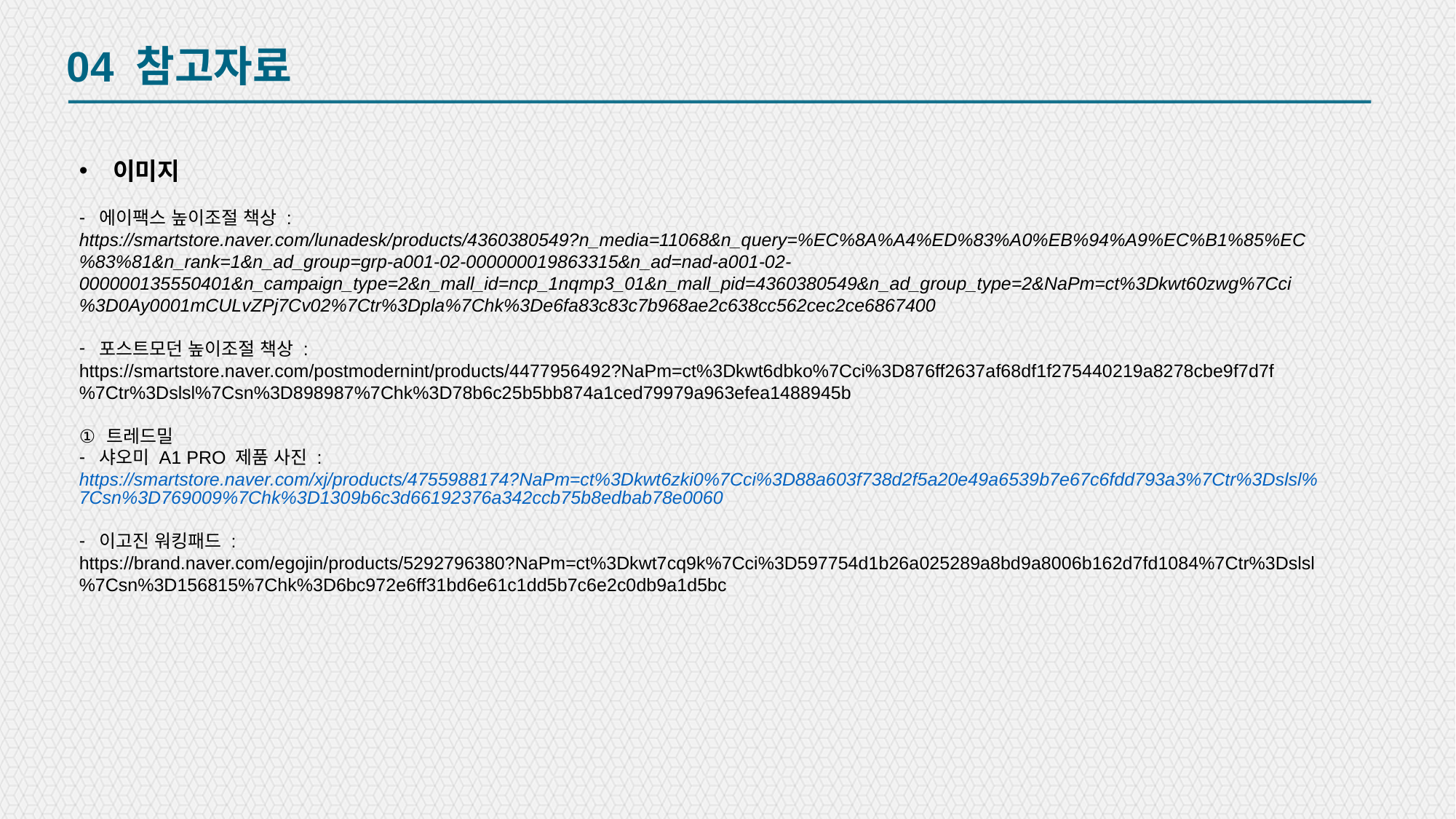

04 참고자료

이미지

에이팩스 높이조절 책상 :
https://smartstore.naver.com/lunadesk/products/4360380549?n_media=11068&n_query=%EC%8A%A4%ED%83%A0%EB%94%A9%EC%B1%85%EC%83%81&n_rank=1&n_ad_group=grp-a001-02-000000019863315&n_ad=nad-a001-02-000000135550401&n_campaign_type=2&n_mall_id=ncp_1nqmp3_01&n_mall_pid=4360380549&n_ad_group_type=2&NaPm=ct%3Dkwt60zwg%7Cci%3D0Ay0001mCULvZPj7Cv02%7Ctr%3Dpla%7Chk%3De6fa83c83c7b968ae2c638cc562cec2ce6867400

포스트모던 높이조절 책상 :
https://smartstore.naver.com/postmodernint/products/4477956492?NaPm=ct%3Dkwt6dbko%7Cci%3D876ff2637af68df1f275440219a8278cbe9f7d7f%7Ctr%3Dslsl%7Csn%3D898987%7Chk%3D78b6c25b5bb874a1ced79979a963efea1488945b

트레드밀
샤오미 A1 PRO 제품 사진 :
https://smartstore.naver.com/xj/products/4755988174?NaPm=ct%3Dkwt6zki0%7Cci%3D88a603f738d2f5a20e49a6539b7e67c6fdd793a3%7Ctr%3Dslsl%7Csn%3D769009%7Chk%3D1309b6c3d66192376a342ccb75b8edbab78e0060

이고진 워킹패드 :
https://brand.naver.com/egojin/products/5292796380?NaPm=ct%3Dkwt7cq9k%7Cci%3D597754d1b26a025289a8bd9a8006b162d7fd1084%7Ctr%3Dslsl%7Csn%3D156815%7Chk%3D6bc972e6ff31bd6e61c1dd5b7c6e2c0db9a1d5bc